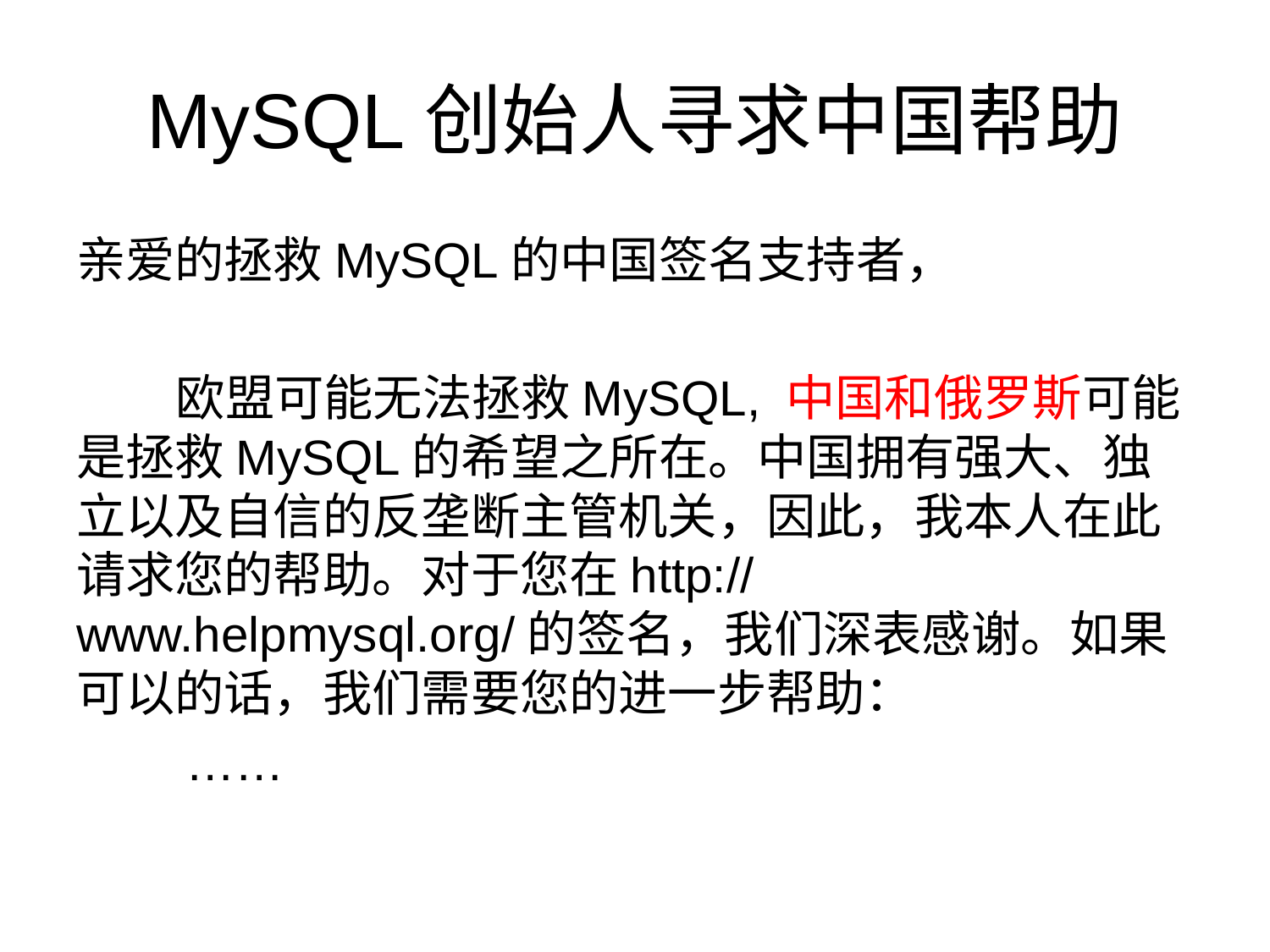

# MySQL创始人寻求中国帮助
亲爱的拯救MySQL的中国签名支持者，

        欧盟可能无法拯救MySQL, 中国和俄罗斯可能是拯救MySQL的希望之所在。中国拥有强大、独立以及自信的反垄断主管机关，因此，我本人在此请求您的帮助。对于您在http://www.helpmysql.org/的签名，我们深表感谢。如果可以的话，我们需要您的进一步帮助：
        ……